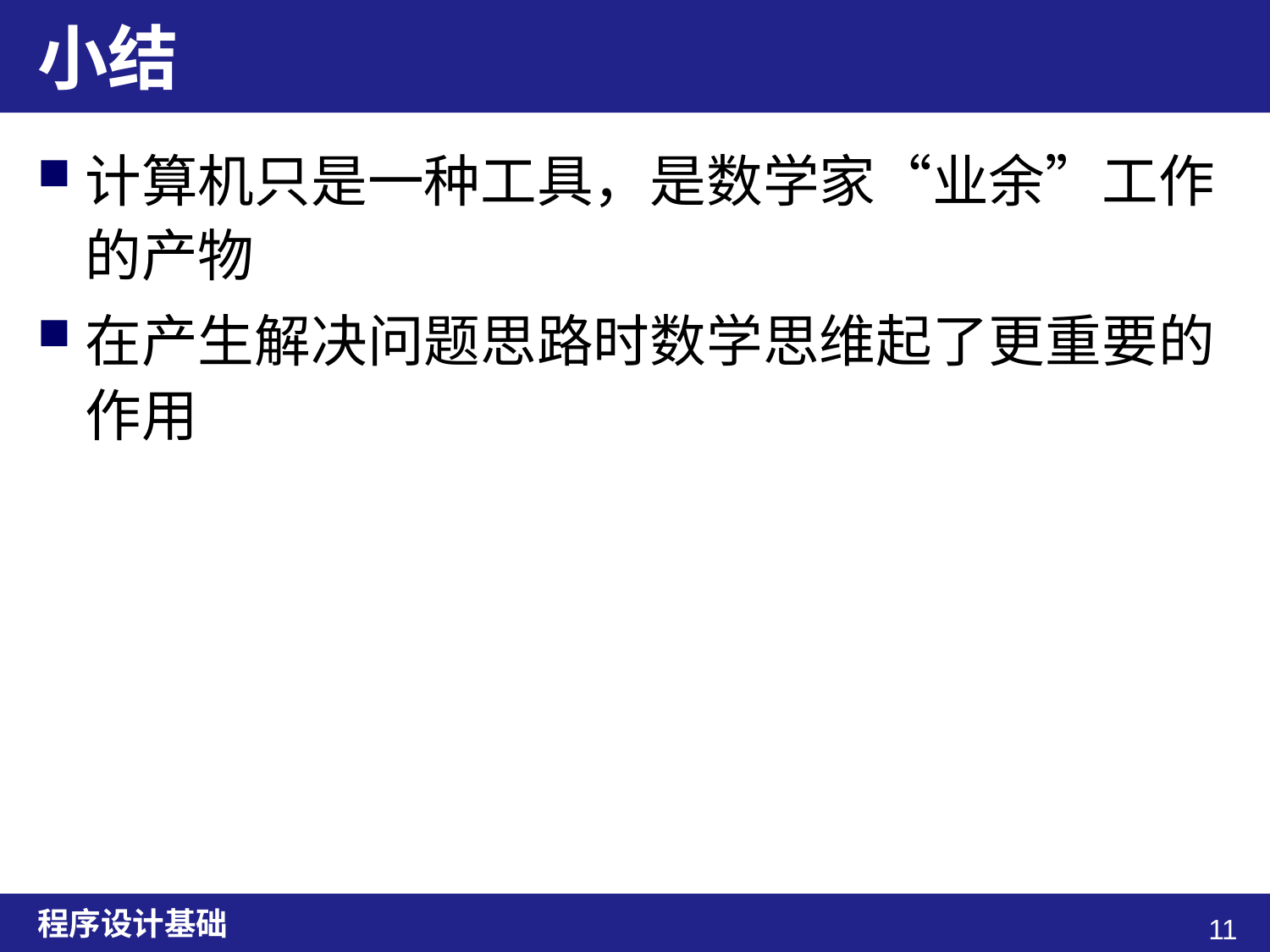

# 小结
计算机只是一种工具，是数学家“业余”工作的产物
在产生解决问题思路时数学思维起了更重要的作用